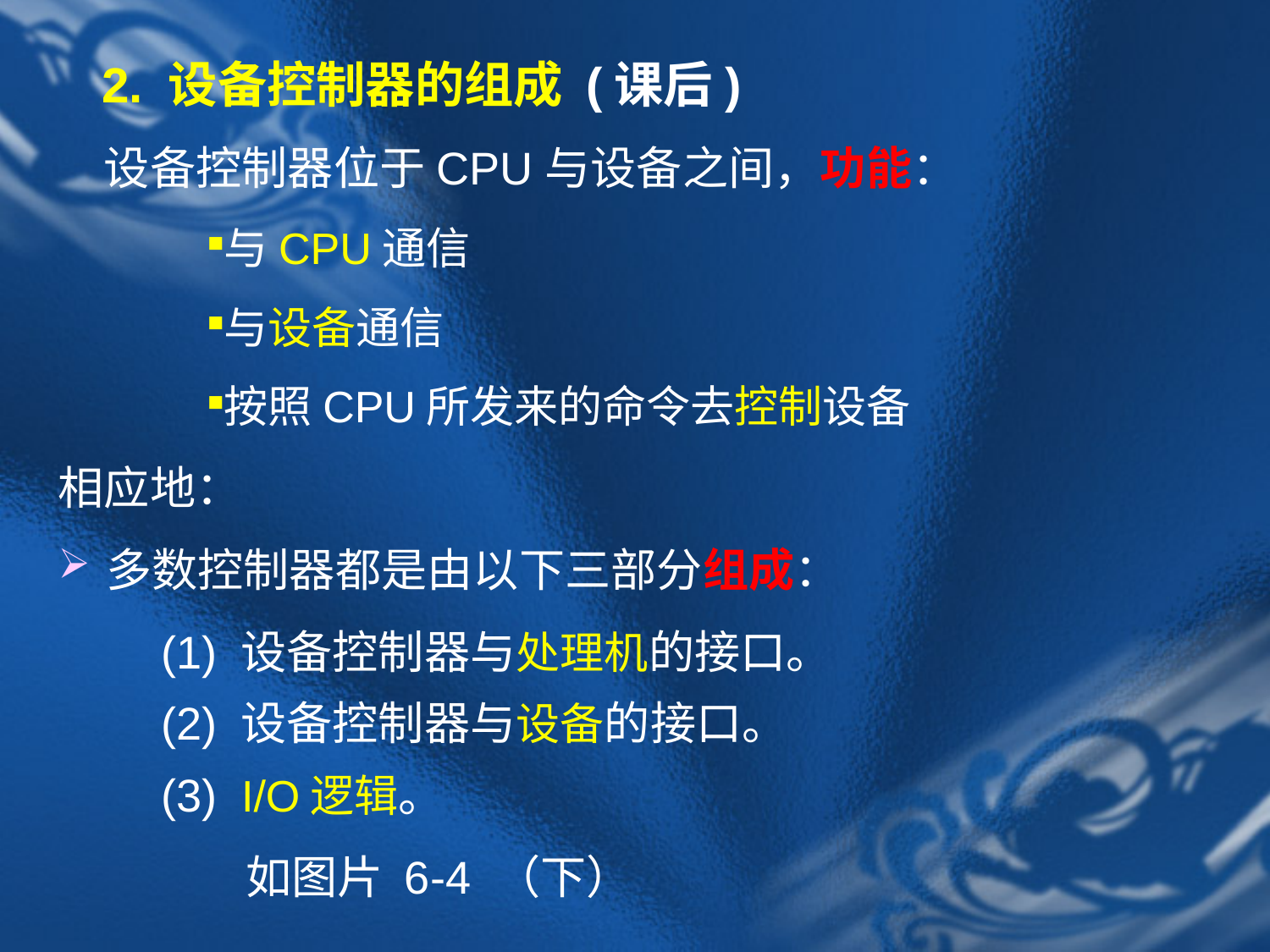

# 2. 设备控制器的组成 (课后)
　设备控制器位于CPU与设备之间，功能：
与CPU通信
与设备通信
按照CPU所发来的命令去控制设备
相应地：
多数控制器都是由以下三部分组成：
　　(1) 设备控制器与处理机的接口。
　　(2) 设备控制器与设备的接口。
　　(3)  I/O逻辑。
                 如图片 6-4 （下）